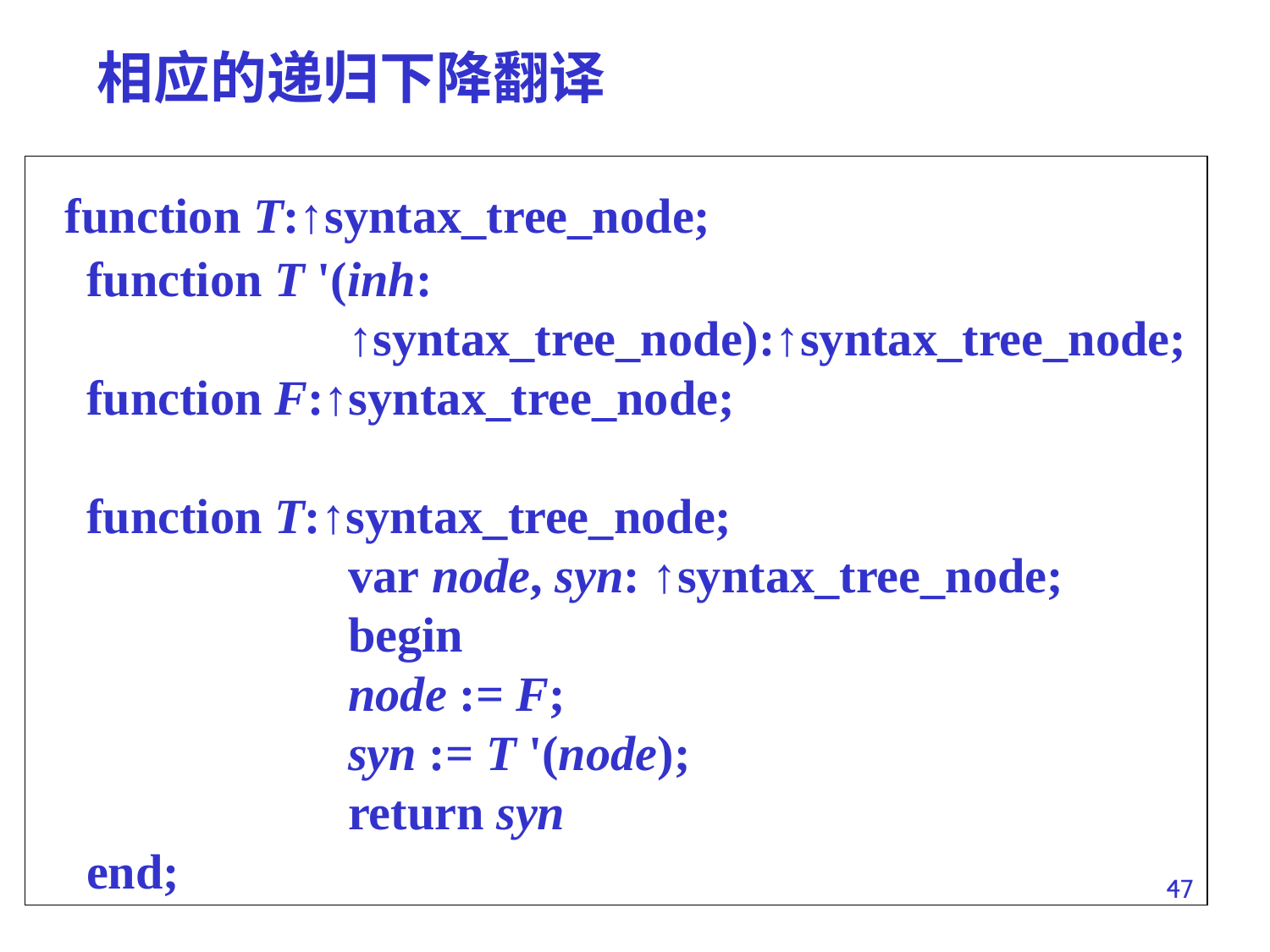

相应的递归下降翻译
  function T:↑syntax_tree_node;
    function T '(inh:    ↑syntax_tree_node):↑syntax_tree_node;
    function F:↑syntax_tree_node;

    function T:↑syntax_tree_node;
	var node, syn: ↑syntax_tree_node;
	begin
	node := F;
	syn := T '(node);
	return syn
    end;
47